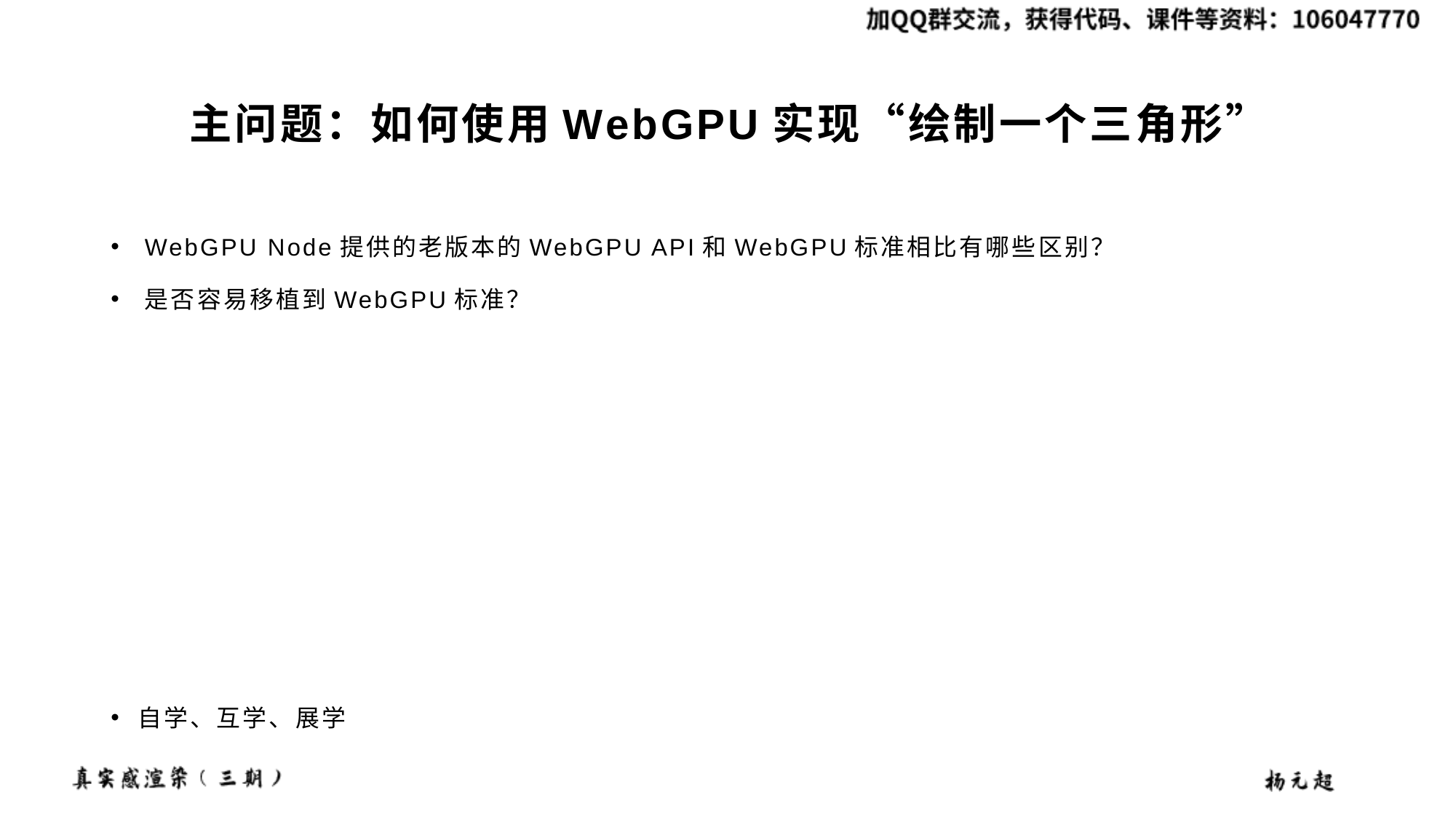

# 主问题：如何使用WebGPU实现“绘制一个三角形”
WebGPU Node提供的老版本的WebGPU API和WebGPU标准相比有哪些区别？
是否容易移植到WebGPU标准？

自学、互学、展学